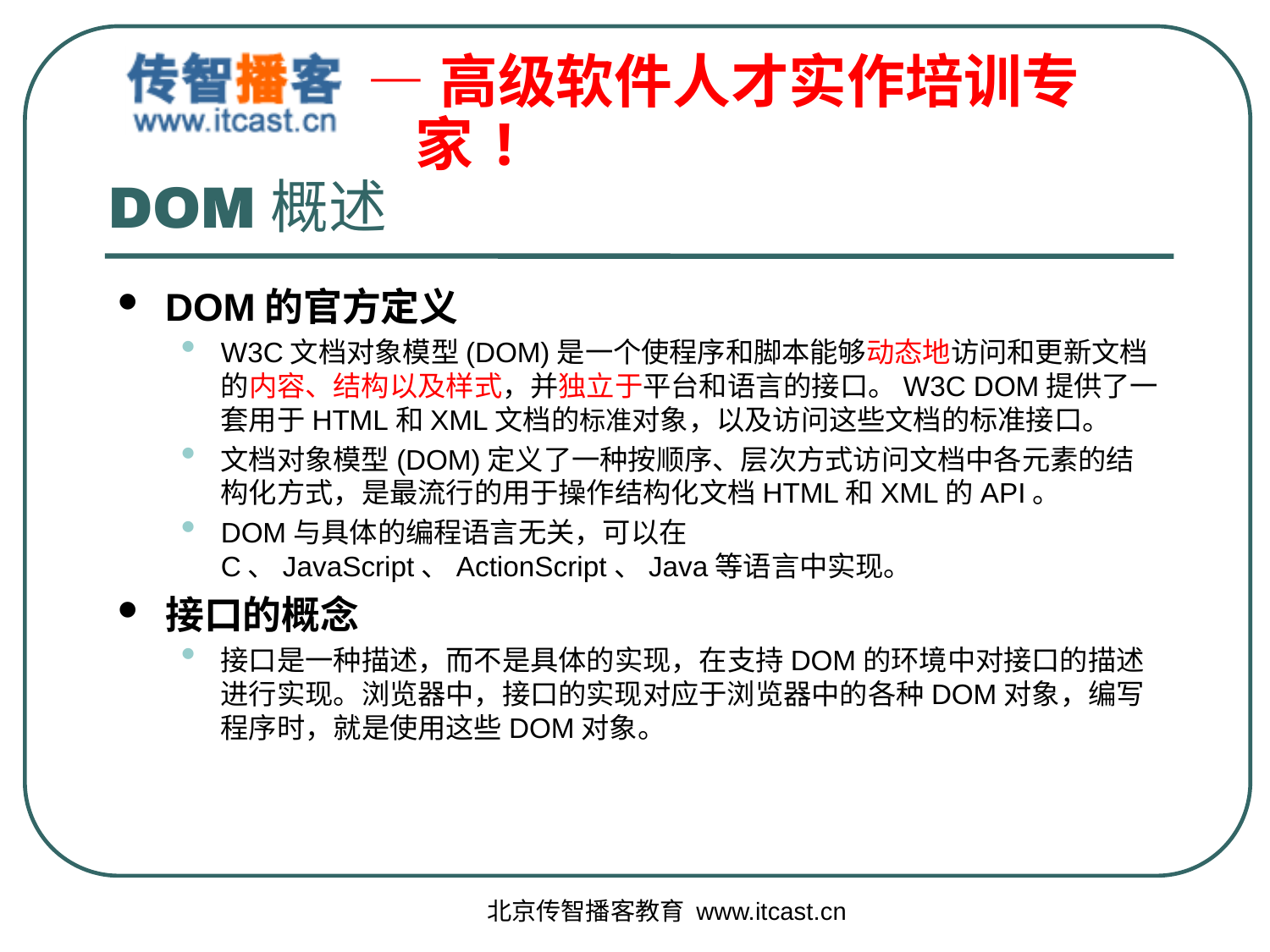

DOM概述
DOM的官方定义
W3C文档对象模型(DOM)是一个使程序和脚本能够动态地访问和更新文档的内容、结构以及样式，并独立于平台和语言的接口。W3C DOM提供了一套用于HTML和XML文档的标准对象，以及访问这些文档的标准接口。
文档对象模型(DOM)定义了一种按顺序、层次方式访问文档中各元素的结构化方式，是最流行的用于操作结构化文档HTML和XML的API。
DOM与具体的编程语言无关，可以在C、JavaScript、ActionScript、Java等语言中实现。
接口的概念
接口是一种描述，而不是具体的实现，在支持DOM的环境中对接口的描述进行实现。浏览器中，接口的实现对应于浏览器中的各种DOM对象，编写程序时，就是使用这些DOM对象。